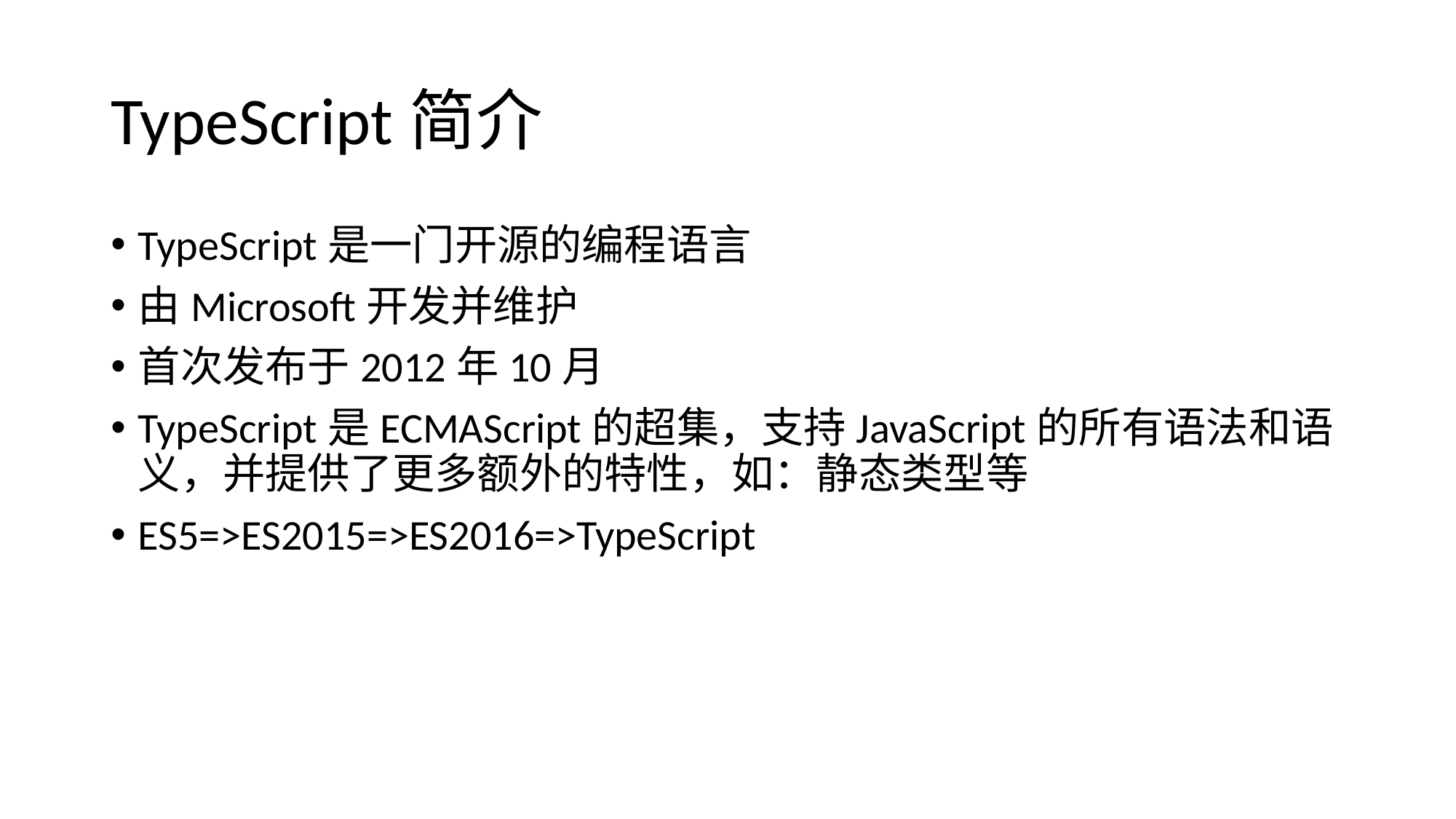

# TypeScript简介
TypeScript是一门开源的编程语言
由Microsoft开发并维护
首次发布于2012年10月
TypeScript是ECMAScript的超集，支持JavaScript的所有语法和语义，并提供了更多额外的特性，如：静态类型等
ES5=>ES2015=>ES2016=>TypeScript